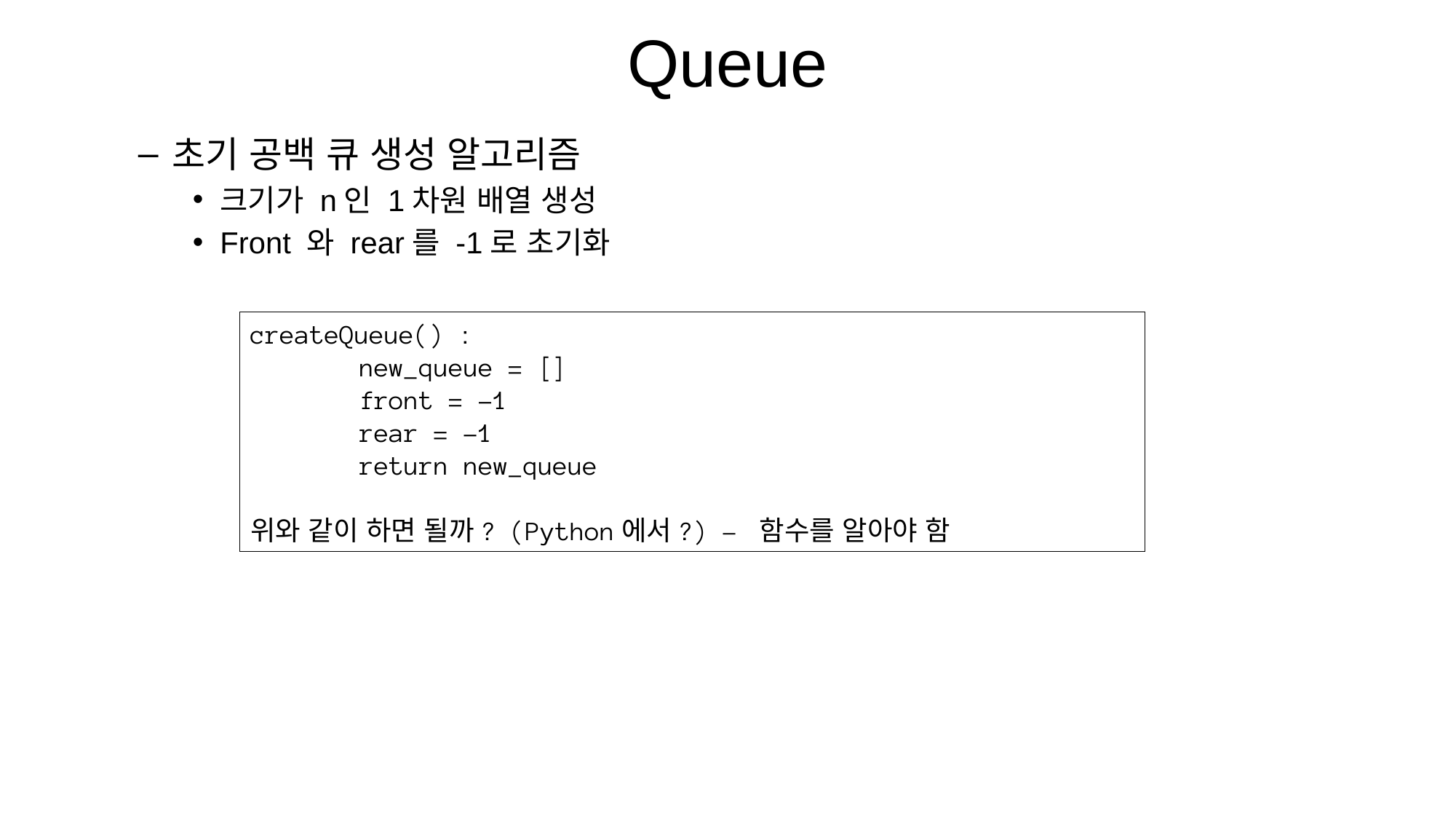

# Queue
초기 공백 큐 생성 알고리즘
크기가 n인 1차원 배열 생성
Front 와 rear를 -1로 초기화

createQueue() :
	new_queue = []
	front = -1
	rear = -1
	return new_queue

위와 같이 하면 될까? (Python에서?) – 함수를 알아야 함